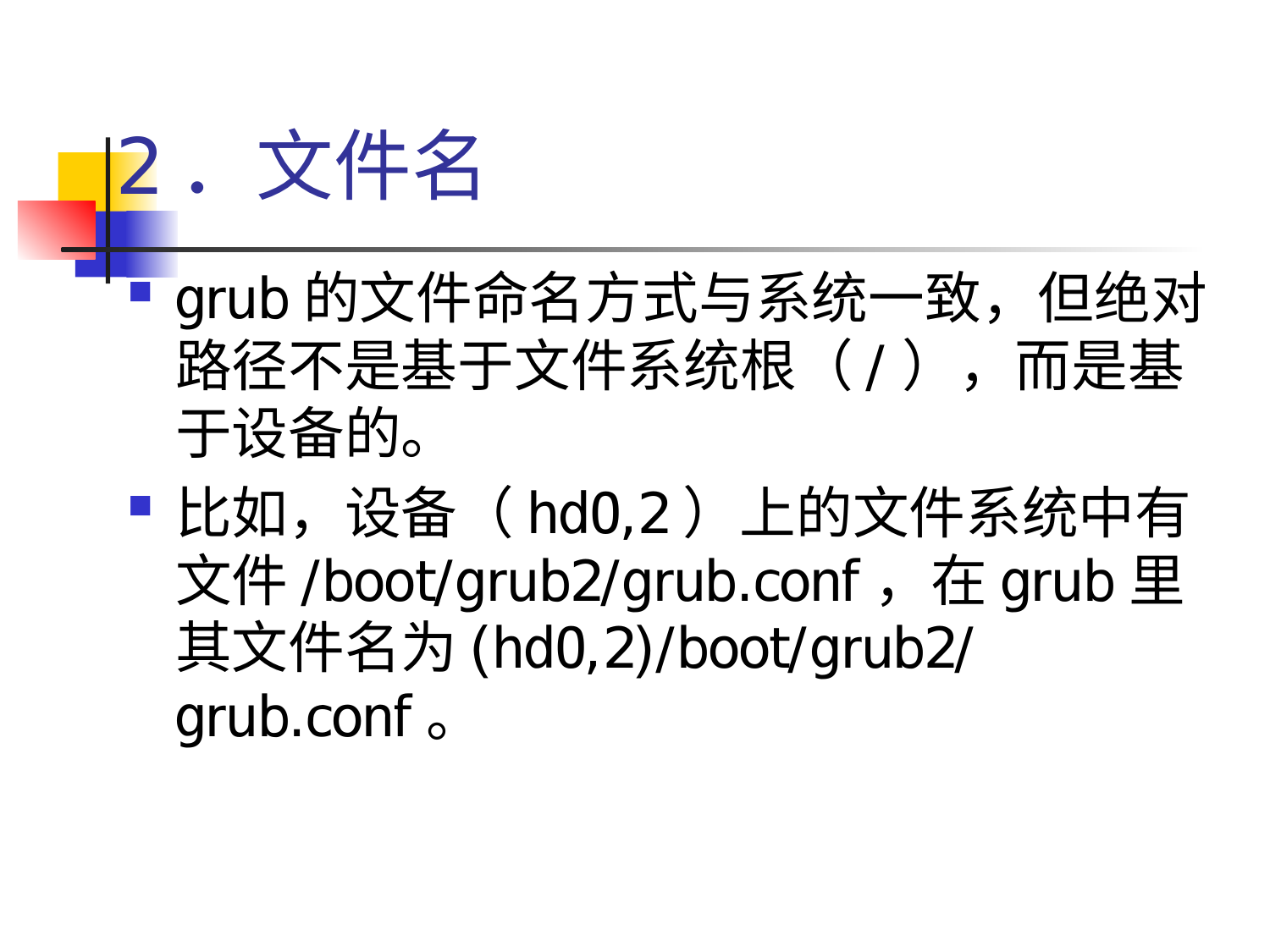

# 2．文件名
grub的文件命名方式与系统一致，但绝对路径不是基于文件系统根（/），而是基于设备的。
比如，设备（hd0,2）上的文件系统中有文件/boot/grub2/grub.conf，在grub里其文件名为(hd0,2)/boot/grub2/grub.conf。